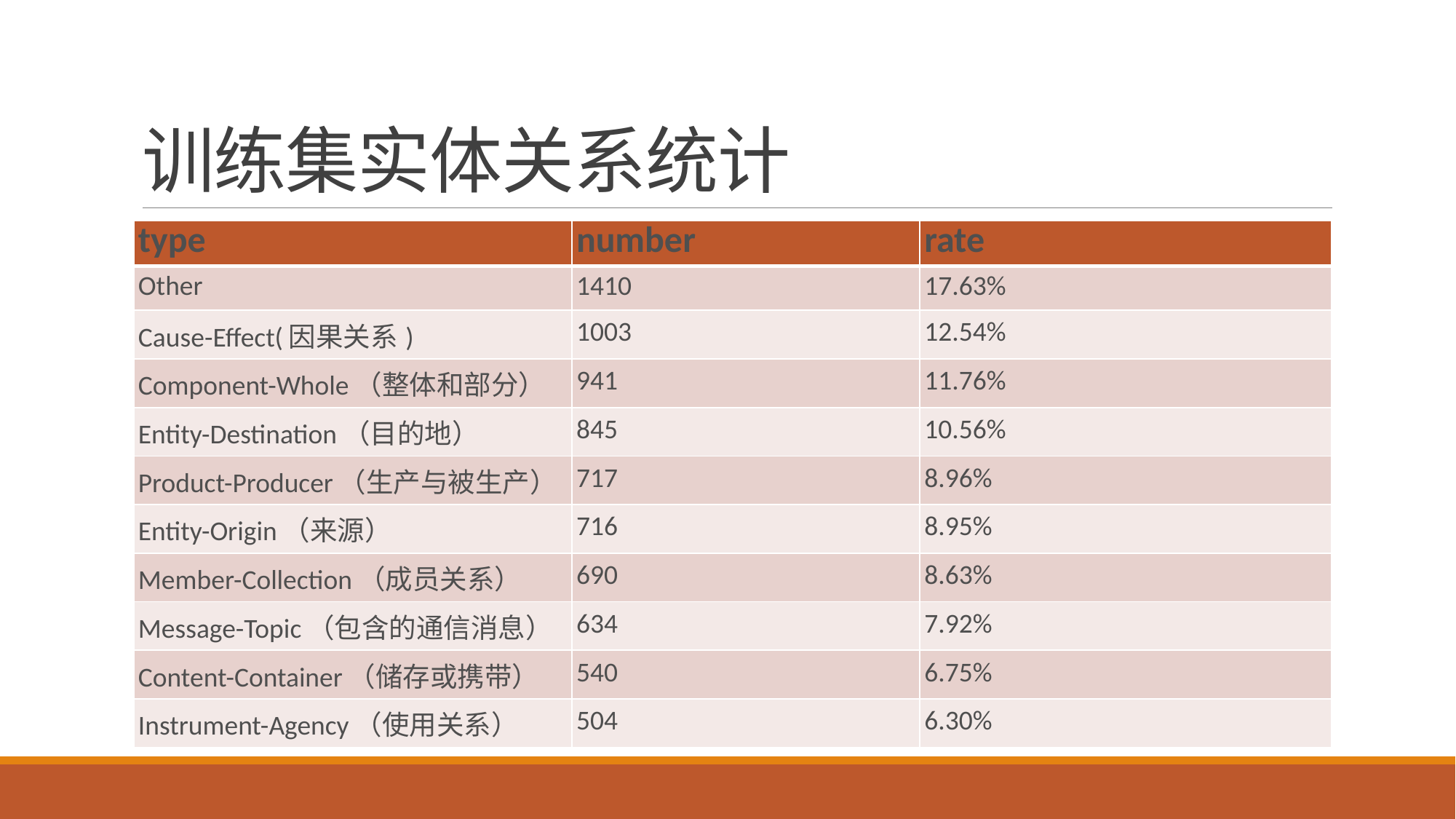

# 训练集实体关系统计
| type | number | rate |
| --- | --- | --- |
| Other | 1410 | 17.63% |
| Cause-Effect(因果关系) | 1003 | 12.54% |
| Component-Whole（整体和部分） | 941 | 11.76% |
| Entity-Destination（目的地） | 845 | 10.56% |
| Product-Producer（生产与被生产） | 717 | 8.96% |
| Entity-Origin（来源） | 716 | 8.95% |
| Member-Collection（成员关系） | 690 | 8.63% |
| Message-Topic（包含的通信消息） | 634 | 7.92% |
| Content-Container（储存或携带） | 540 | 6.75% |
| Instrument-Agency（使用关系） | 504 | 6.30% |